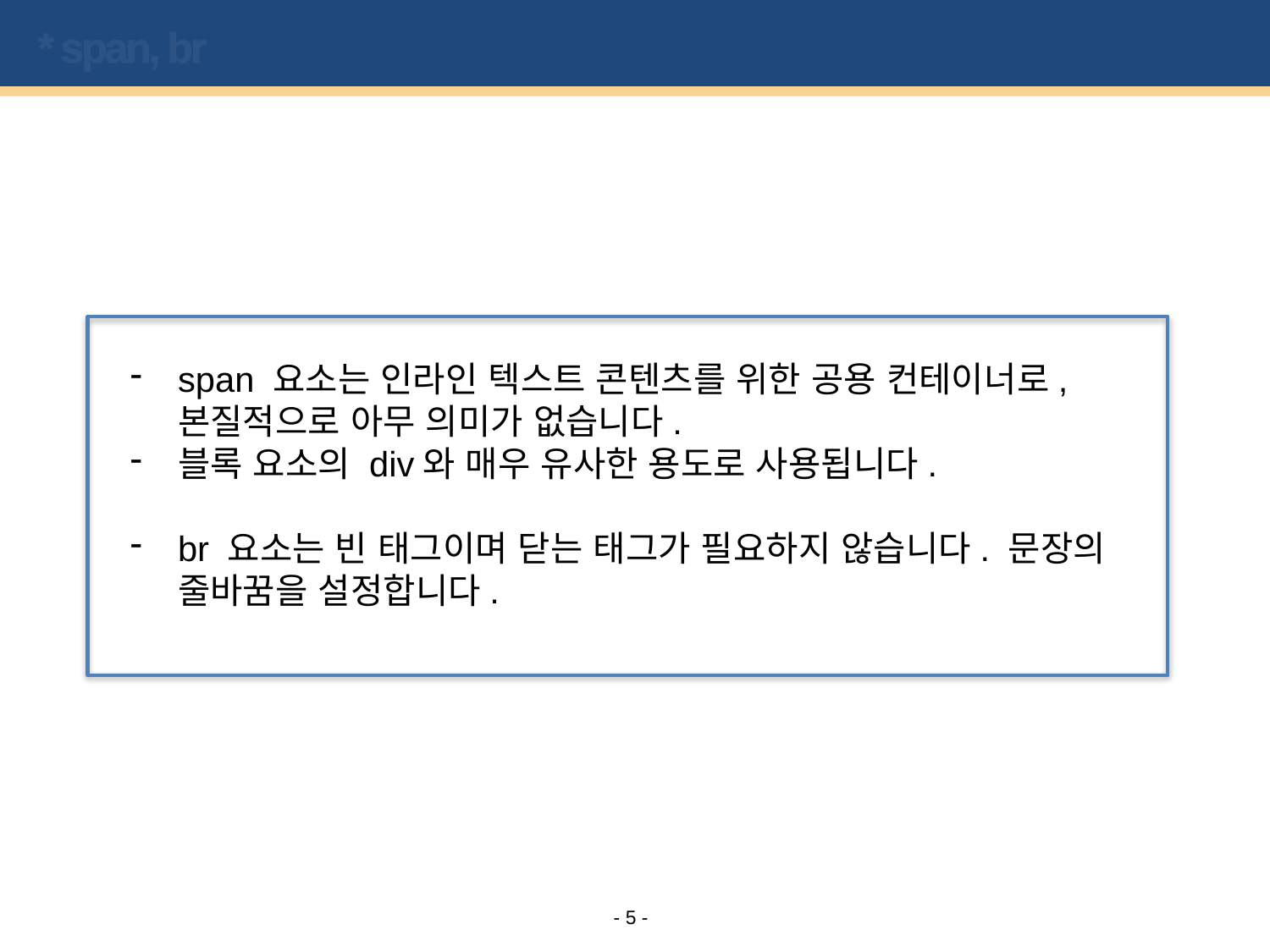

# * span, br

span 요소는 인라인 텍스트 콘텐츠를 위한 공용 컨테이너로, 본질적으로 아무 의미가 없습니다.
블록 요소의 div와 매우 유사한 용도로 사용됩니다.

br 요소는 빈 태그이며 닫는 태그가 필요하지 않습니다. 문장의 줄바꿈을 설정합니다.